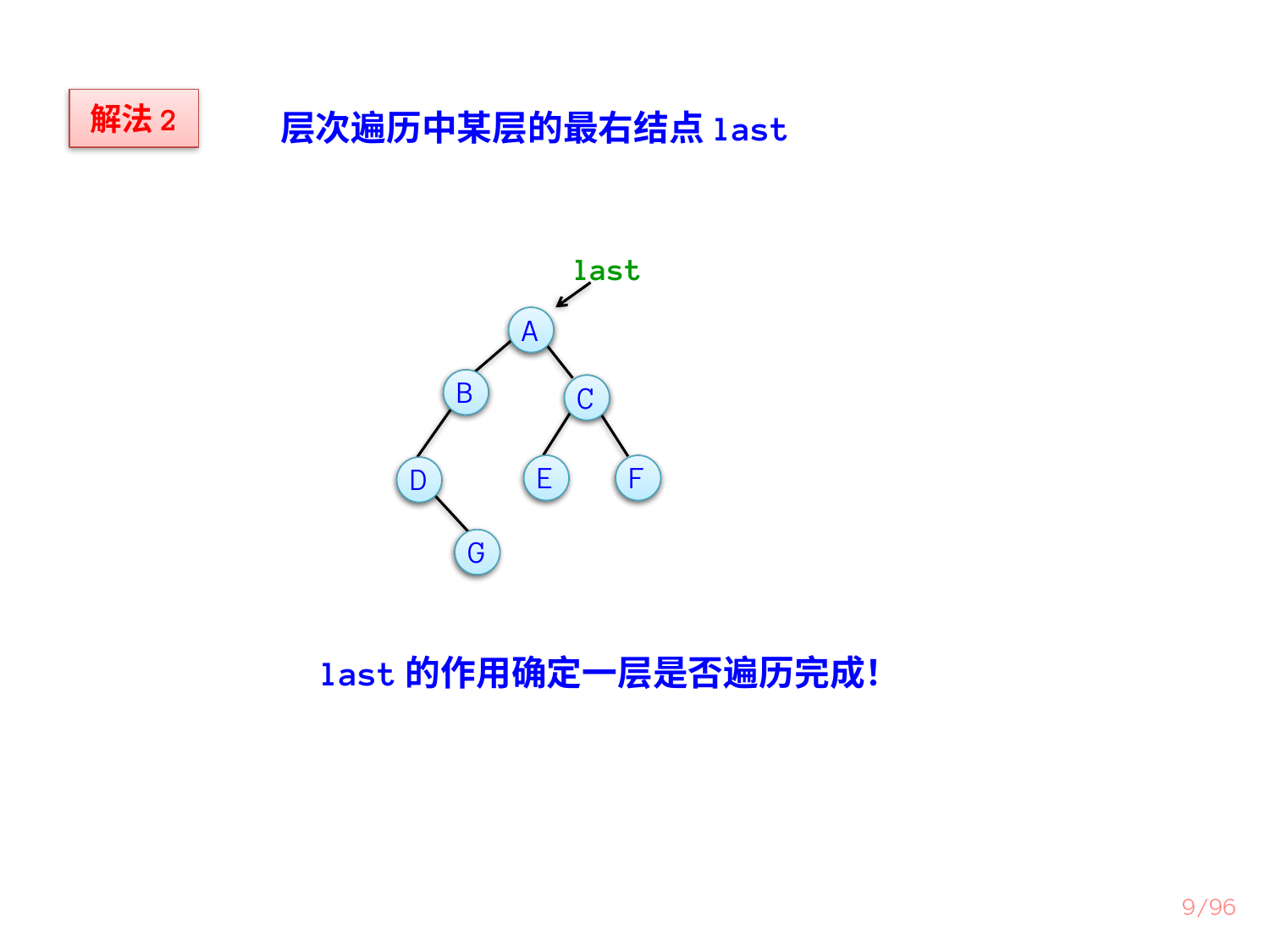

解法2
层次遍历中某层的最右结点last
last
A
A

B
B
C
C

E
E
F
F
D
D

G
G
last的作用确定一层是否遍历完成！
9/96